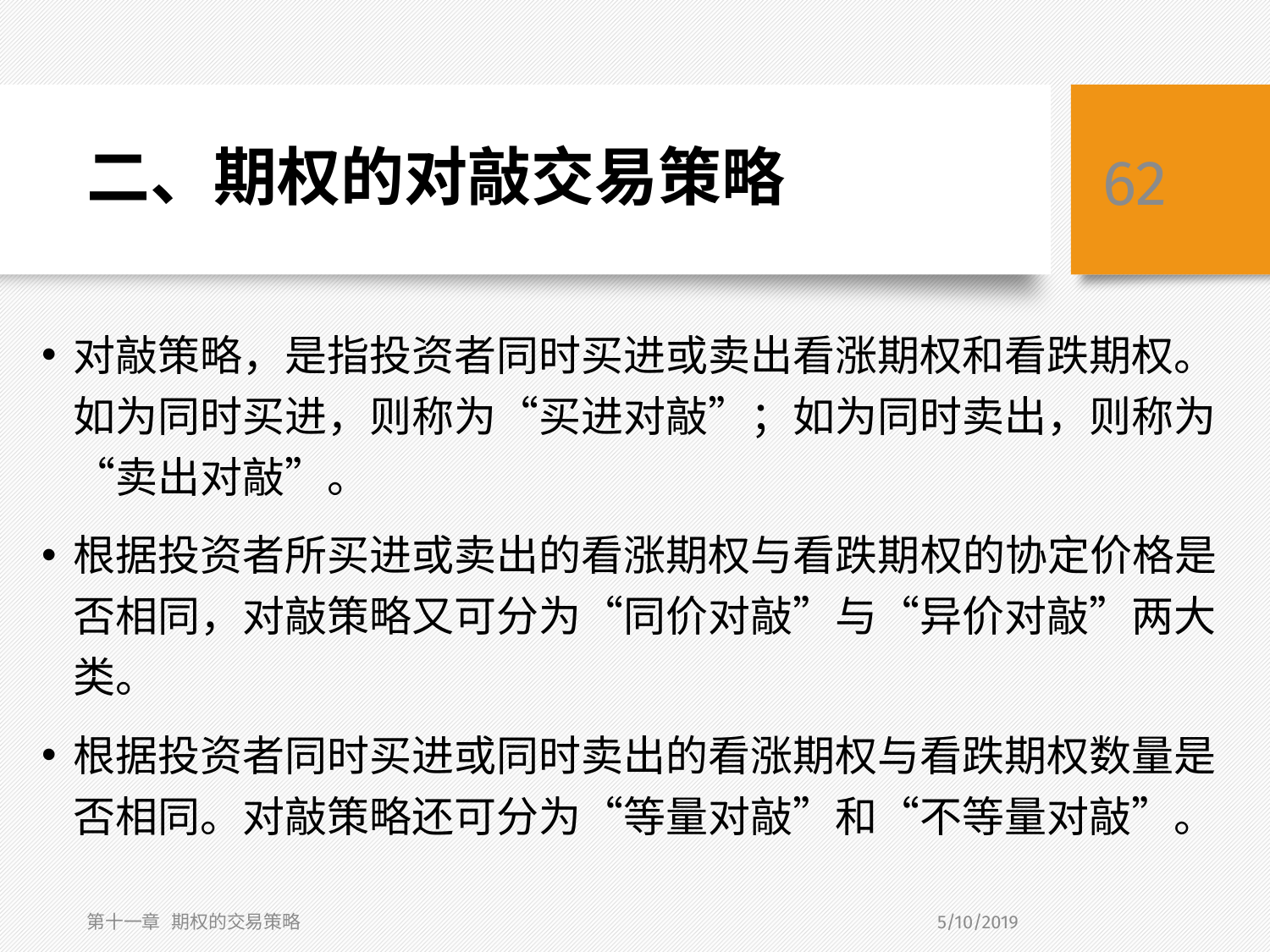

# 二、期权的对敲交易策略
62
对敲策略，是指投资者同时买进或卖出看涨期权和看跌期权。如为同时买进，则称为“买进对敲”；如为同时卖出，则称为“卖出对敲”。
根据投资者所买进或卖出的看涨期权与看跌期权的协定价格是否相同，对敲策略又可分为“同价对敲”与“异价对敲”两大类。
根据投资者同时买进或同时卖出的看涨期权与看跌期权数量是否相同。对敲策略还可分为“等量对敲”和“不等量对敲”。
5/10/2019
第十一章  期权的交易策略